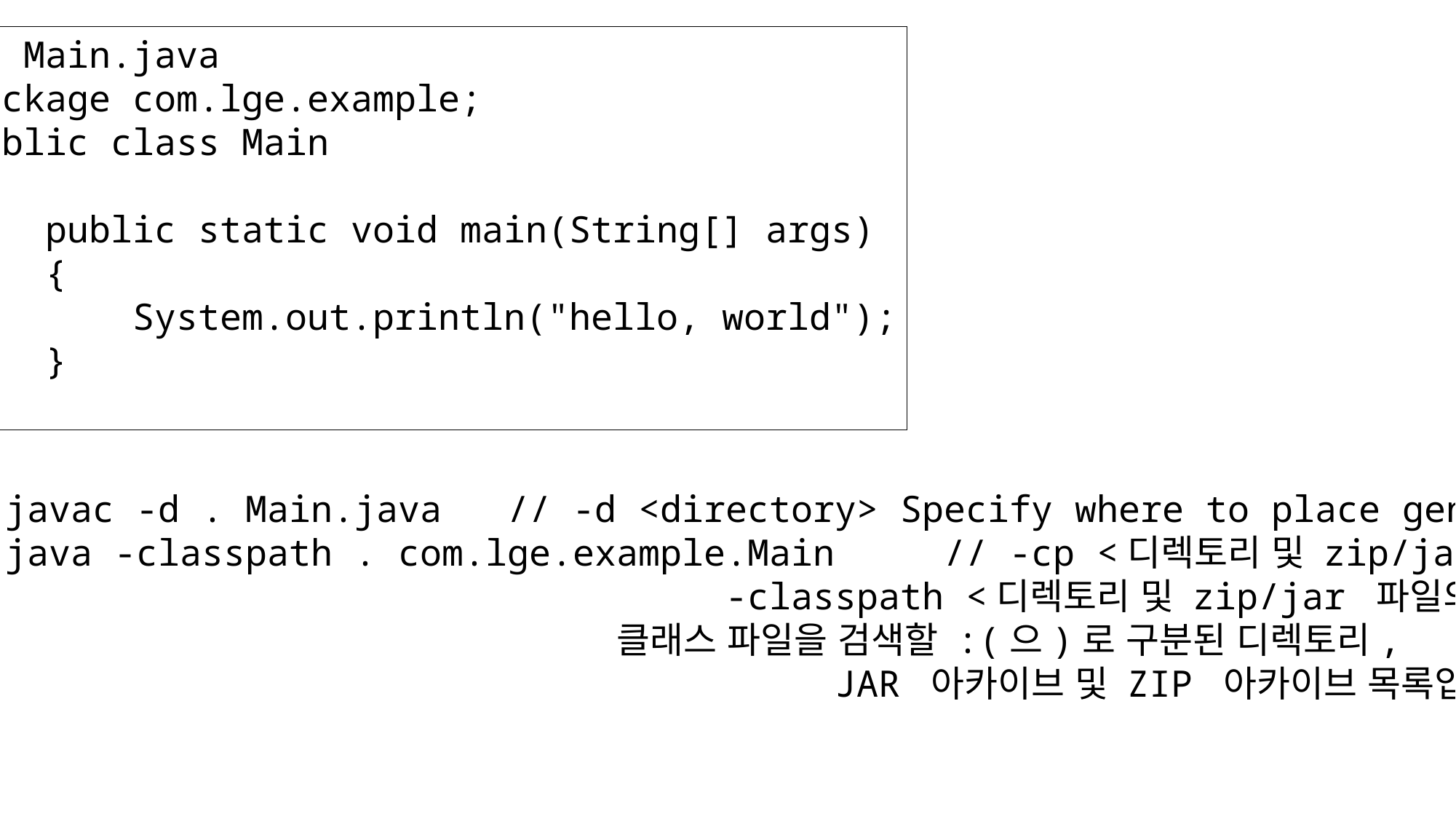

// Main.java
package com.lge.example;
public class Main
{
    public static void main(String[] args)
    {
        System.out.println("hello, world");
    }
}
# javac -d . Main.java	// -d <directory> Specify where to place generated class files
# java -classpath . com.lge.example.Main	// -cp <디렉토리 및 zip/jar 파일의 클래스 검색 경로>
 							-classpath <디렉토리 및 zip/jar 파일의 클래스 검색 경로>
               					클래스 파일을 검색할 :(으)로 구분된 디렉토리,
               					JAR 아카이브 및 ZIP 아카이브 목록입니다.